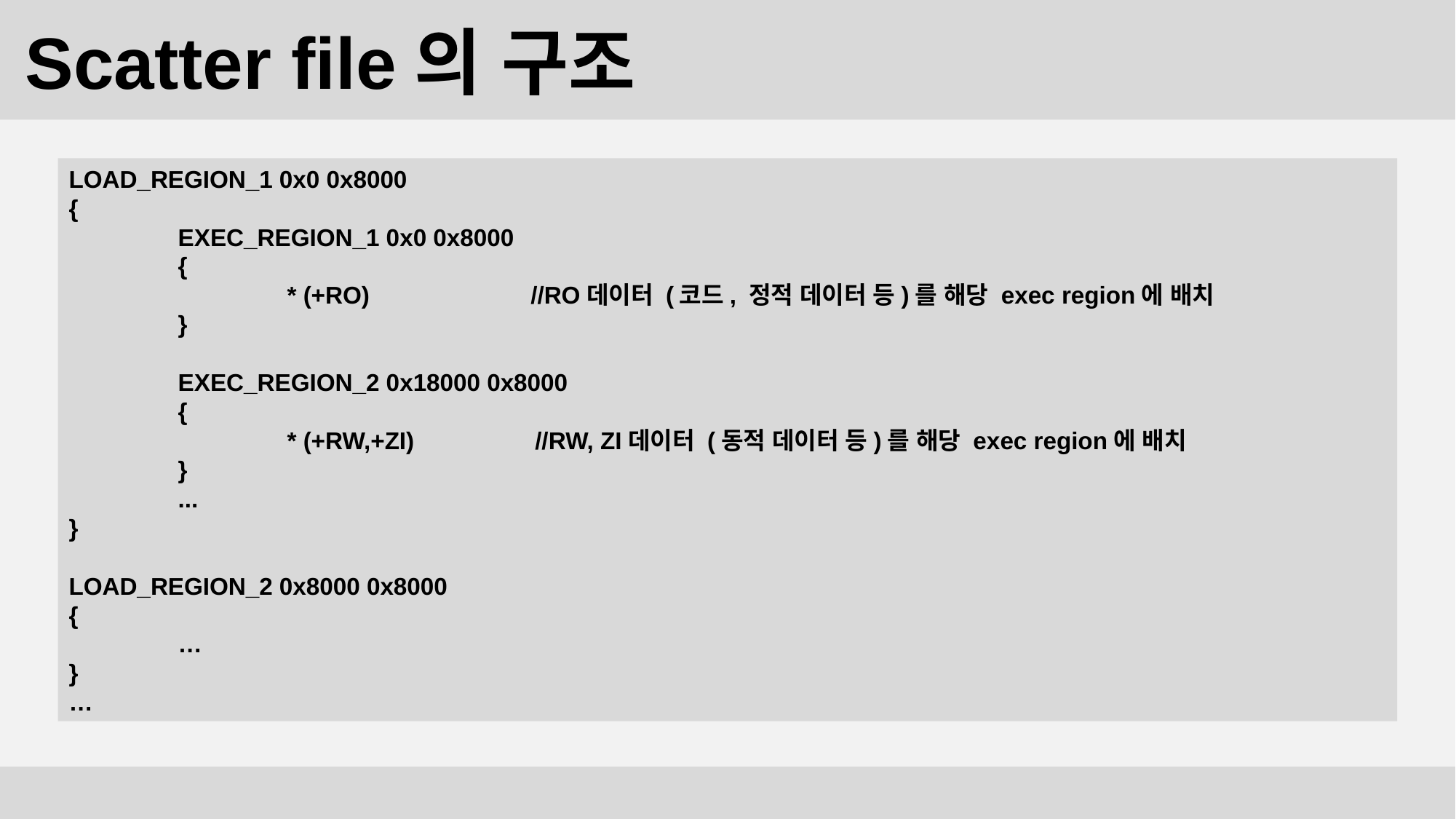

# Scatter file의 구조
LOAD_REGION_1 0x0 0x8000
{
	EXEC_REGION_1 0x0 0x8000
	{
		* (+RO)                        //RO데이터 (코드, 정적 데이터 등)를 해당 exec region에 배치
	}

	EXEC_REGION_2 0x18000 0x8000
	{
		* (+RW,+ZI)                  //RW, ZI데이터 (동적 데이터 등)를 해당 exec region에 배치
	}
	...
}

LOAD_REGION_2 0x8000 0x8000
{
	…
}
…